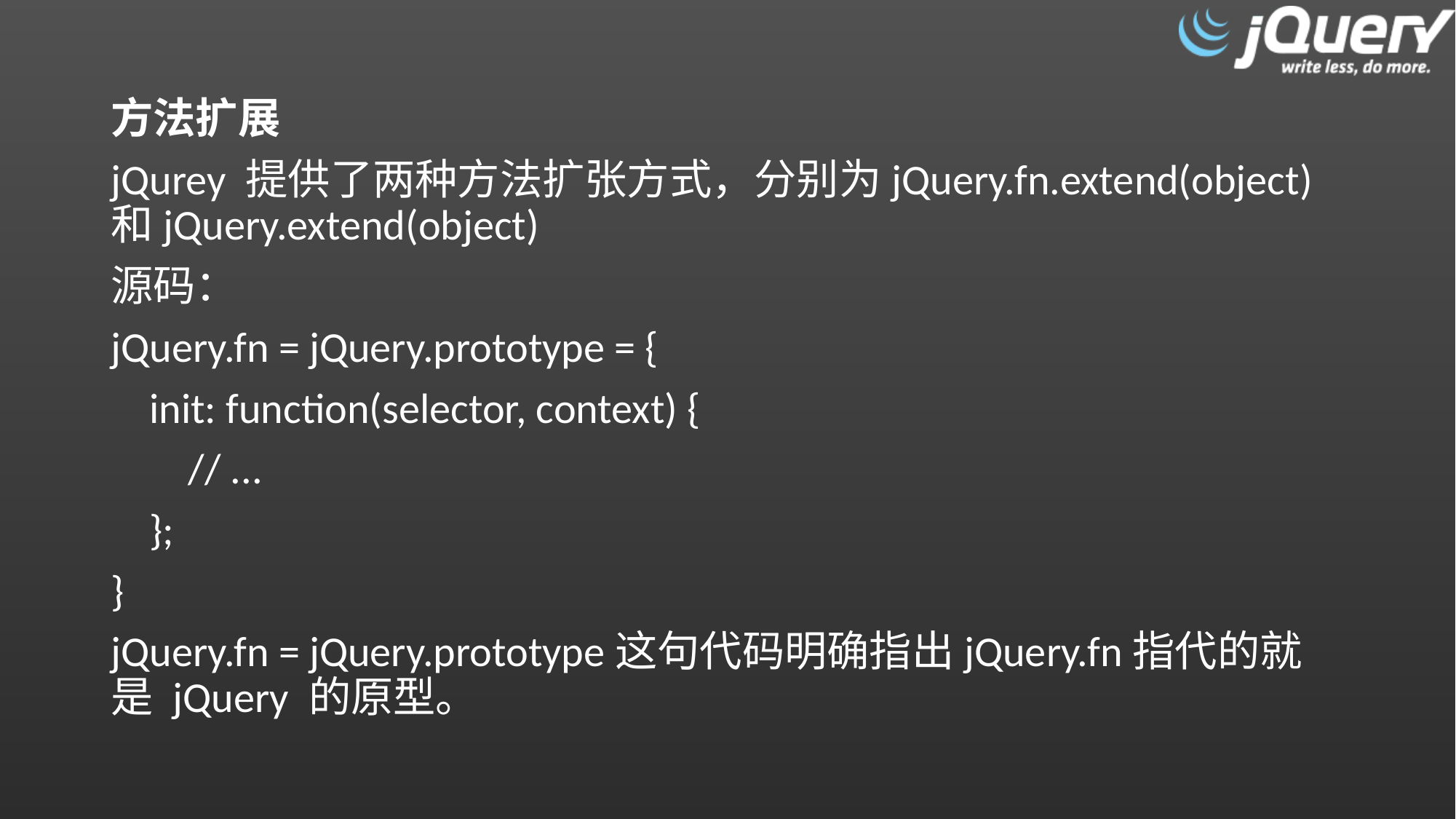

方法扩展
jQurey 提供了两种方法扩张方式，分别为jQuery.fn.extend(object)和jQuery.extend(object)
源码：
jQuery.fn = jQuery.prototype = {
    init: function(selector, context) {
        // ...
    };
}
jQuery.fn = jQuery.prototype这句代码明确指出jQuery.fn指代的就是 jQuery 的原型。